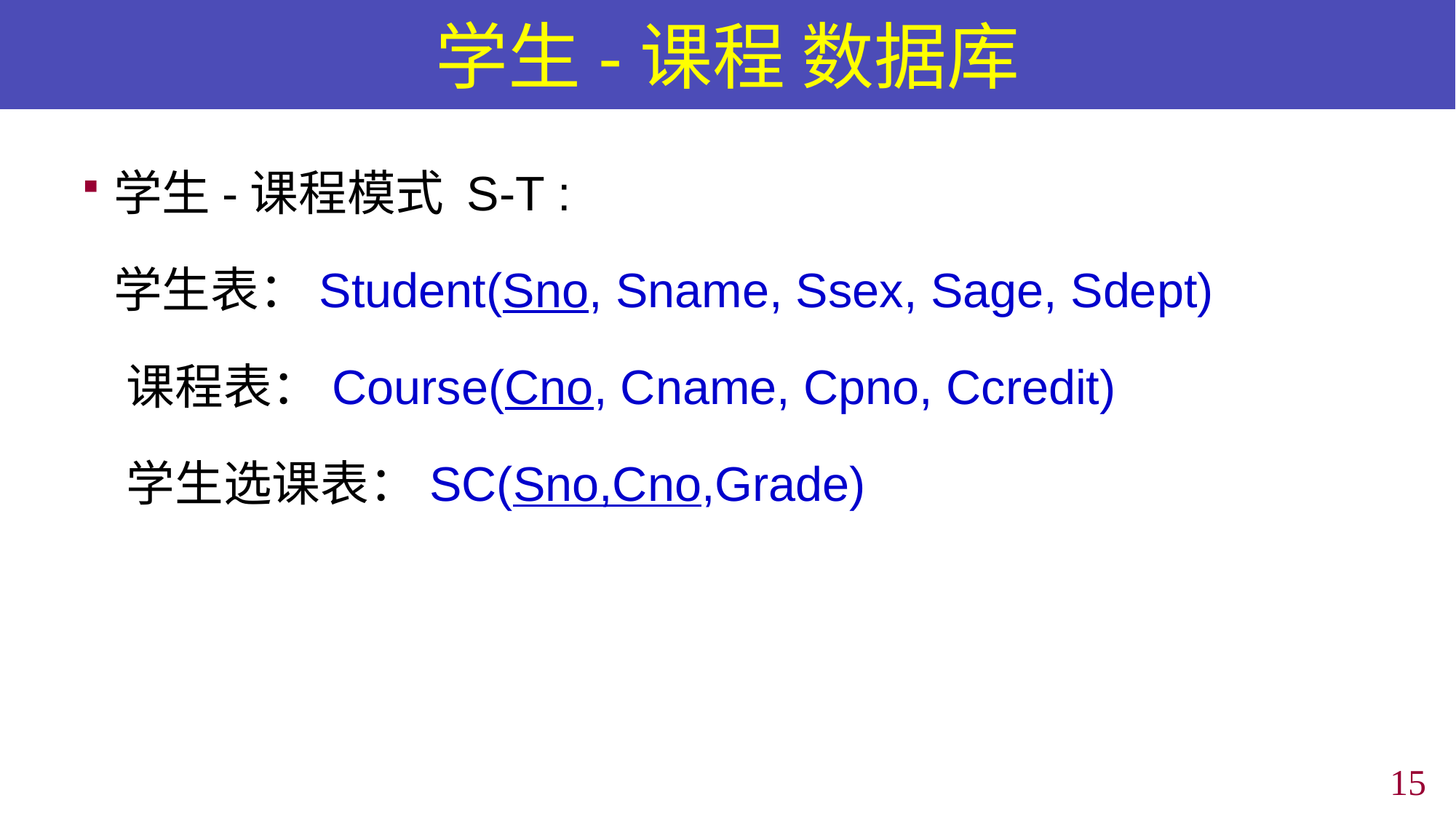

# 学生-课程 数据库
学生-课程模式 S-T :
	学生表：Student(Sno, Sname, Ssex, Sage, Sdept)
   课程表：Course(Cno, Cname, Cpno, Ccredit)
   学生选课表：SC(Sno,Cno,Grade)
15